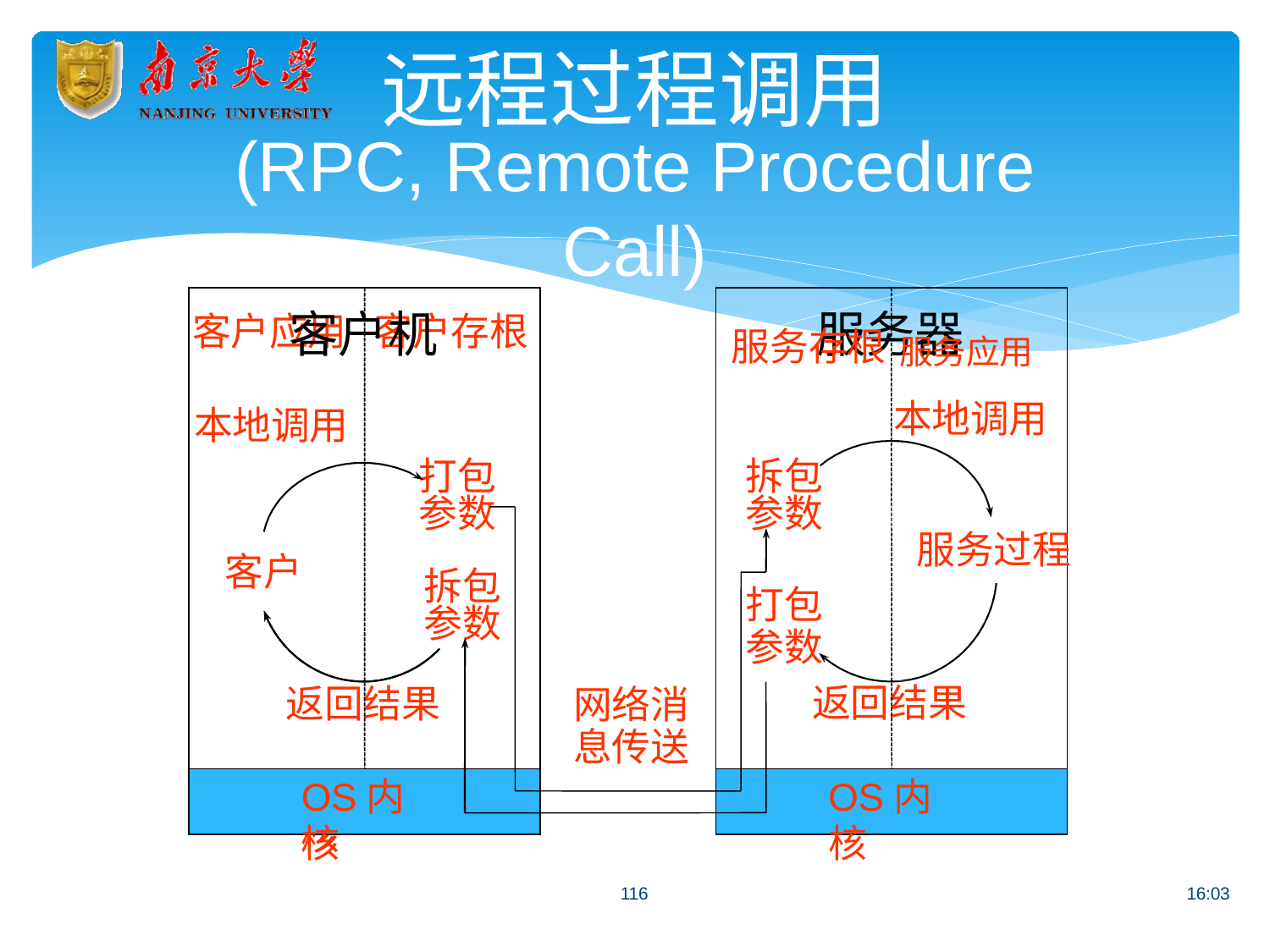

# 远程过程调用

(RPC, Remote Procedure Call)
客户机	服务器

服务存根 服务应用
客户应用	客户存根

本地调用
本地调用

打包 参数
拆包 参数

服务过程

客户
拆包 参数

打包
参数

返回结果
返回结果

网络消
息传送

OS内核
OS内核
OS内核

116
16:03